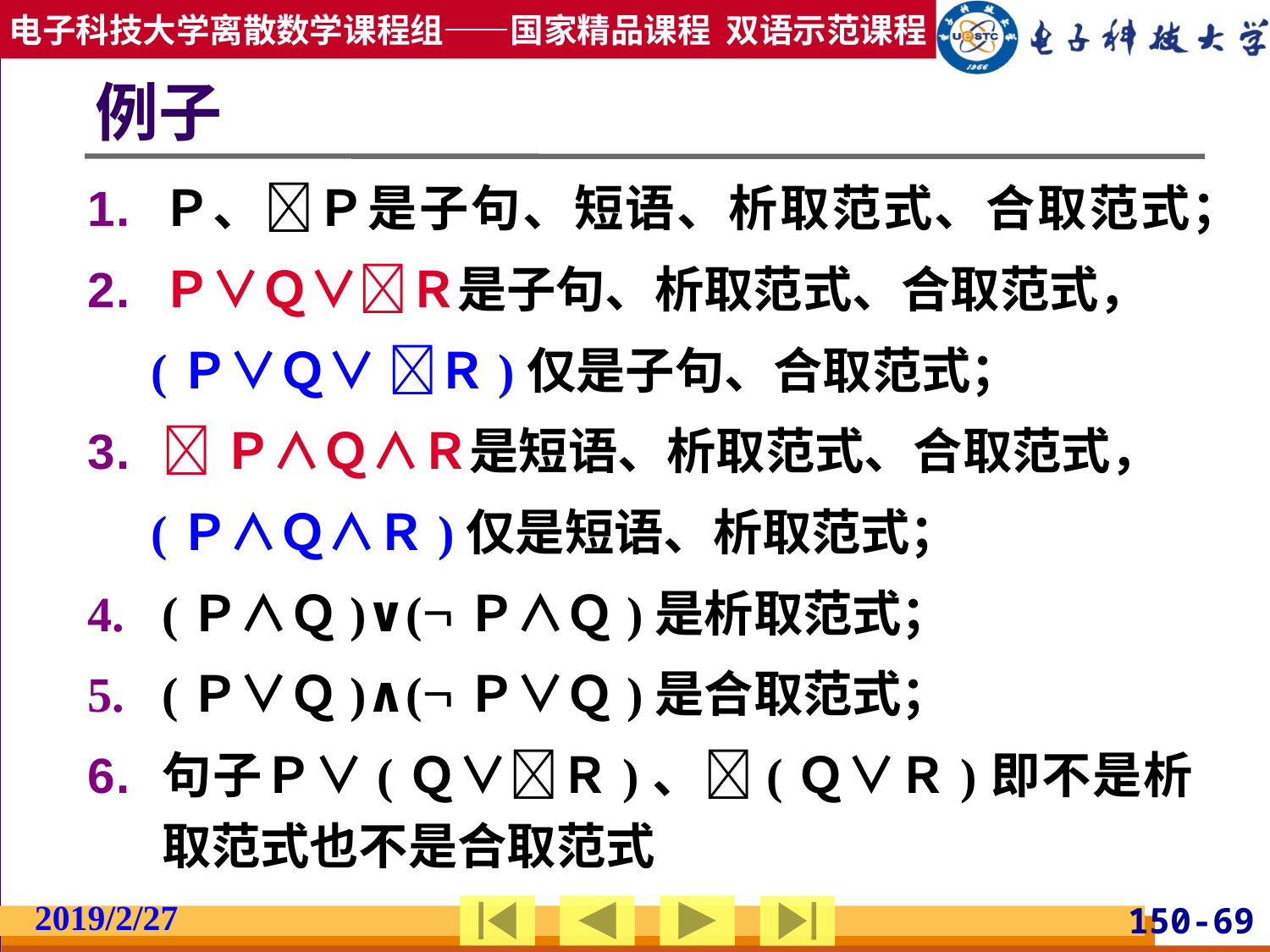

# 例子
Ｐ、¬Ｐ是子句、短语、析取范式、合取范式；
Ｐ∨Ｑ∨¬Ｒ是子句、析取范式、合取范式，
(Ｐ∨Ｑ∨ ¬Ｒ)仅是子句、合取范式；
¬Ｐ∧Ｑ∧Ｒ是短语、析取范式、合取范式，
(Ｐ∧Ｑ∧Ｒ)仅是短语、析取范式；
(Ｐ∧Ｑ)∨(¬Ｐ∧Ｑ)是析取范式；
(Ｐ∨Ｑ)∧(¬Ｐ∨Ｑ)是合取范式；
句子Ｐ∨(Ｑ∨¬Ｒ)、¬(Ｑ∨Ｒ)即不是析取范式也不是合取范式
2019/2/27